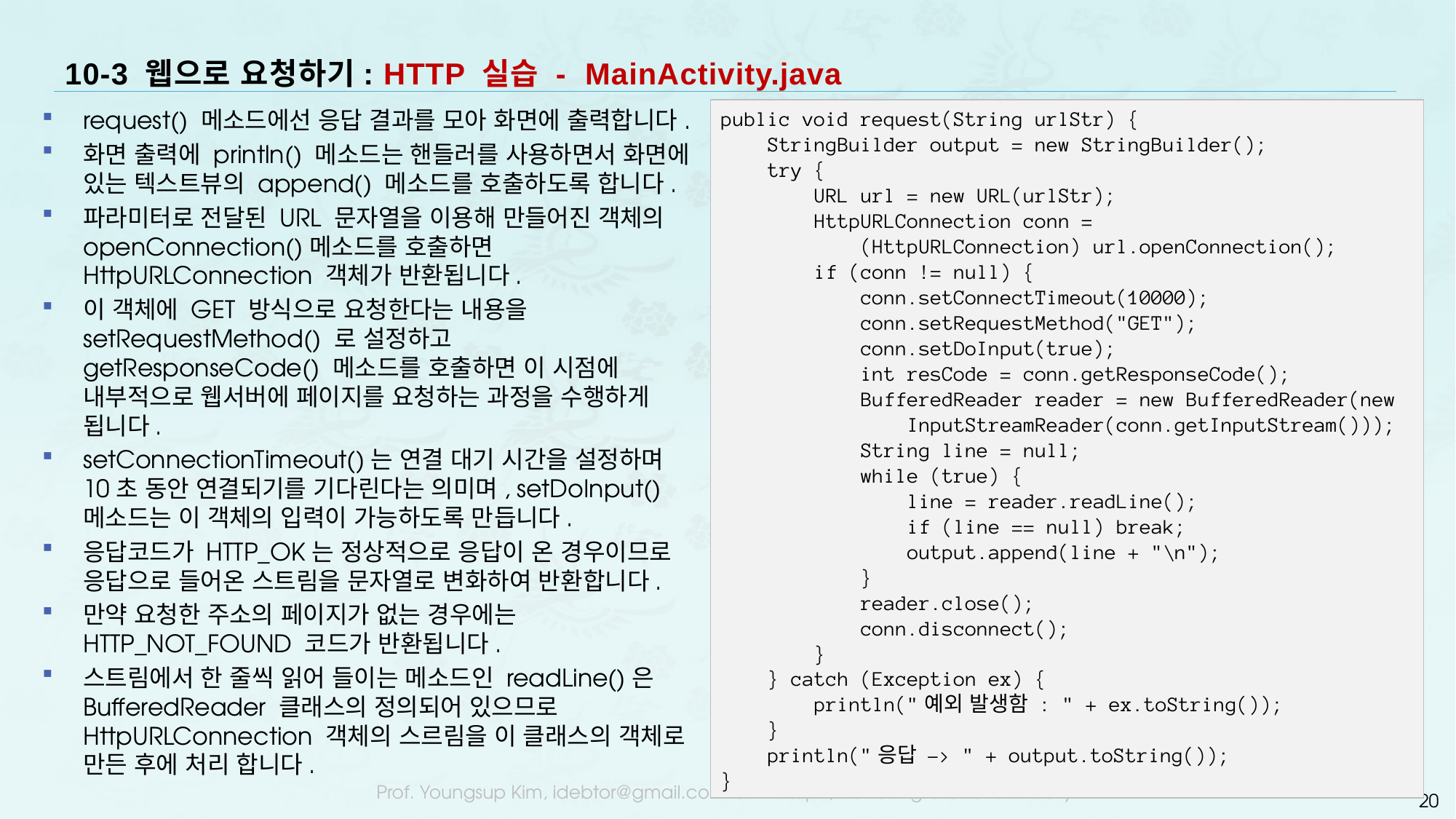

# 10-3 웹으로 요청하기: HTTP 실습 -  MainActivity.java
request() 메소드에선 응답 결과를 모아 화면에 출력합니다.
화면 출력에 println() 메소드는 핸들러를 사용하면서 화면에 있는 텍스트뷰의 append() 메소드를 호출하도록 합니다.
파라미터로 전달된 URL 문자열을 이용해 만들어진 객체의 openConnection()메소드를 호출하면 HttpURLConnection 객체가 반환됩니다.
이 객체에 GET 방식으로 요청한다는 내용을 setRequestMethod() 로 설정하고 getResponseCode() 메소드를 호출하면 이 시점에 내부적으로 웹서버에 페이지를 요청하는 과정을 수행하게 됩니다.
setConnectionTimeout()는 연결 대기 시간을 설정하며 10초 동안 연결되기를 기다린다는 의미며, setDoInput() 메소드는 이 객체의 입력이 가능하도록 만듭니다.
응답코드가 HTTP_OK는 정상적으로 응답이 온 경우이므로 응답으로 들어온 스트림을 문자열로 변화하여 반환합니다.
만약 요청한 주소의 페이지가 없는 경우에는 HTTP_NOT_FOUND 코드가 반환됩니다.
스트림에서 한 줄씩 읽어 들이는 메소드인 readLine()은 BufferedReader 클래스의 정의되어 있으므로 HttpURLConnection 객체의 스르림을 이 클래스의 객체로 만든 후에 처리 합니다.
public void request(String urlStr) {
    StringBuilder output = new StringBuilder();
    try {
        URL url = new URL(urlStr);
        HttpURLConnection conn =
            (HttpURLConnection) url.openConnection();
        if (conn != null) {
            conn.setConnectTimeout(10000);
            conn.setRequestMethod("GET");
            conn.setDoInput(true);
            int resCode = conn.getResponseCode();
            BufferedReader reader = new BufferedReader(new
                InputStreamReader(conn.getInputStream()));
            String line = null;
            while (true) {
                line = reader.readLine();
                if (line == null) break;
                output.append(line + "\n");
            }
            reader.close();
            conn.disconnect();
        }
    } catch (Exception ex) {
        println("예외 발생함 : " + ex.toString());
    }
    println("응답 -> " + output.toString());
}
20